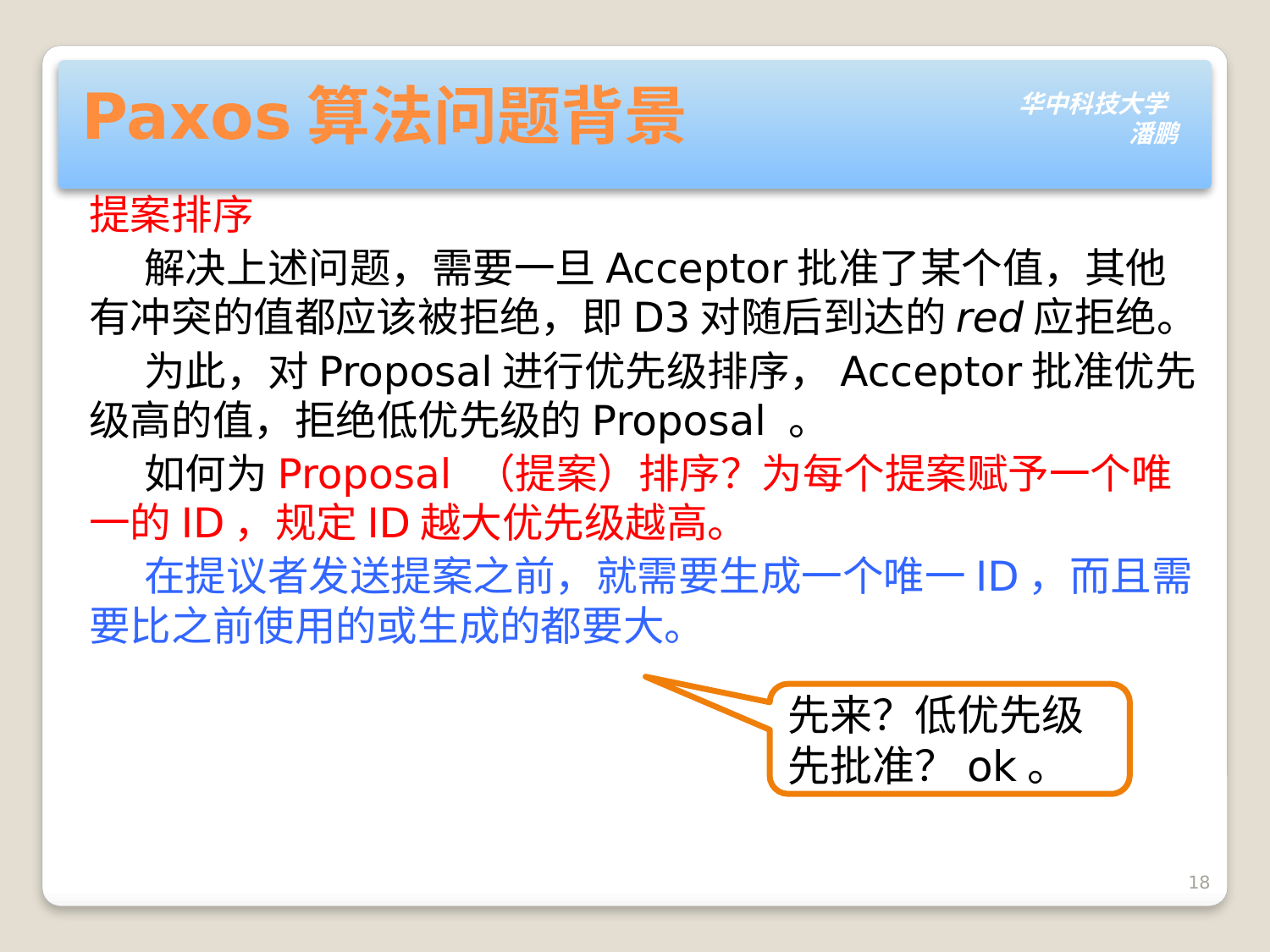

# Paxos算法问题背景
提案排序
     解决上述问题，需要一旦Acceptor批准了某个值，其他有冲突的值都应该被拒绝，即D3对随后到达的red应拒绝。
     为此，对Proposal进行优先级排序，Acceptor批准优先级高的值，拒绝低优先级的Proposal 。
     如何为Proposal （提案）排序？为每个提案赋予一个唯一的ID，规定ID越大优先级越高。
     在提议者发送提案之前，就需要生成一个唯一ID，而且需要比之前使用的或生成的都要大。
先来？低优先级
先批准？ok。
18